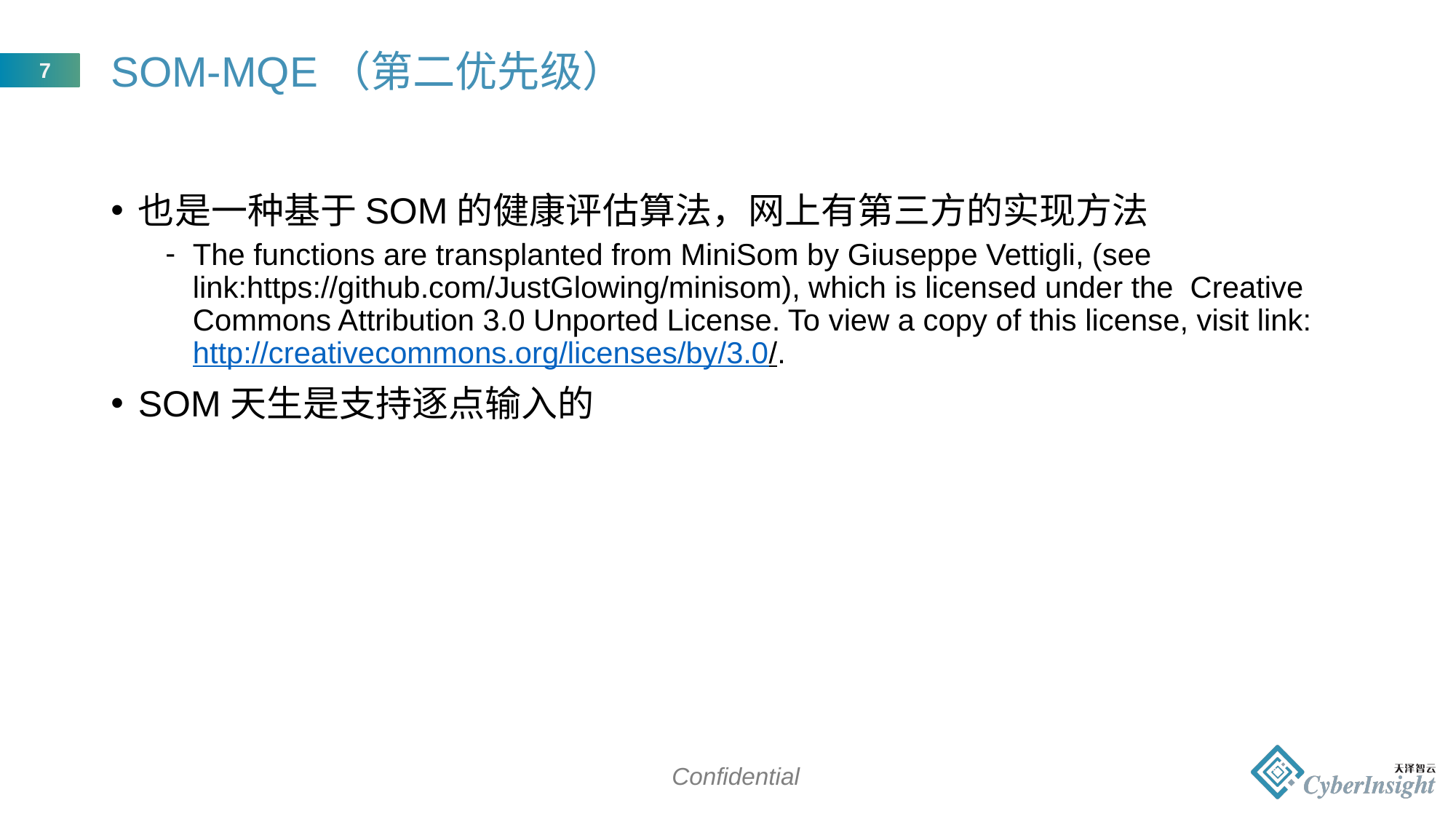

# SOM-MQE（第二优先级）
也是一种基于SOM的健康评估算法，网上有第三方的实现方法
The functions are transplanted from MiniSom by Giuseppe Vettigli, (see link:https://github.com/JustGlowing/minisom), which is licensed under the  Creative Commons Attribution 3.0 Unported License. To view a copy of this license, visit link: http://creativecommons.org/licenses/by/3.0/.
SOM天生是支持逐点输入的